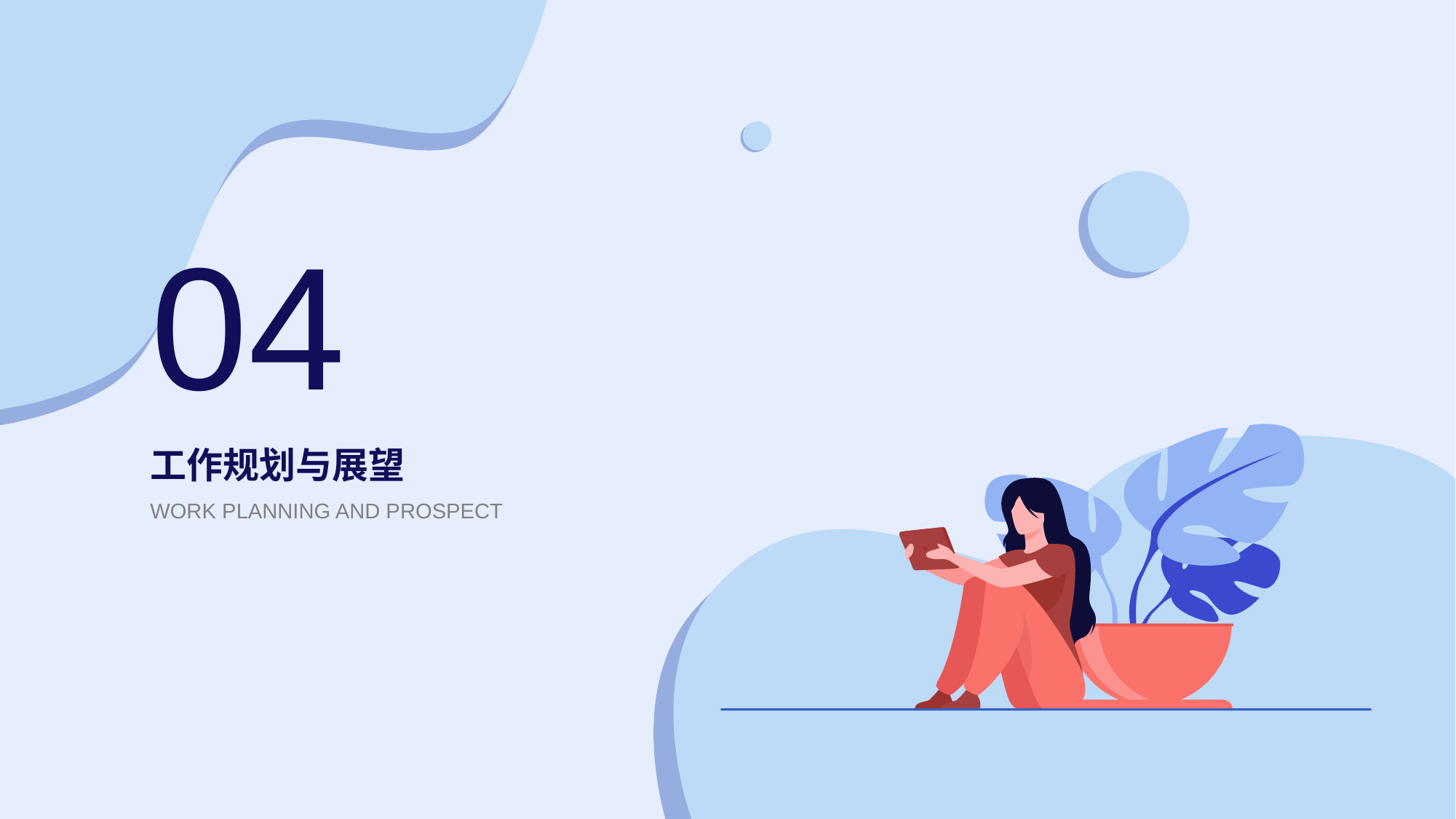

04
# 工作规划与展望
WORK PLANNING AND PROSPECT